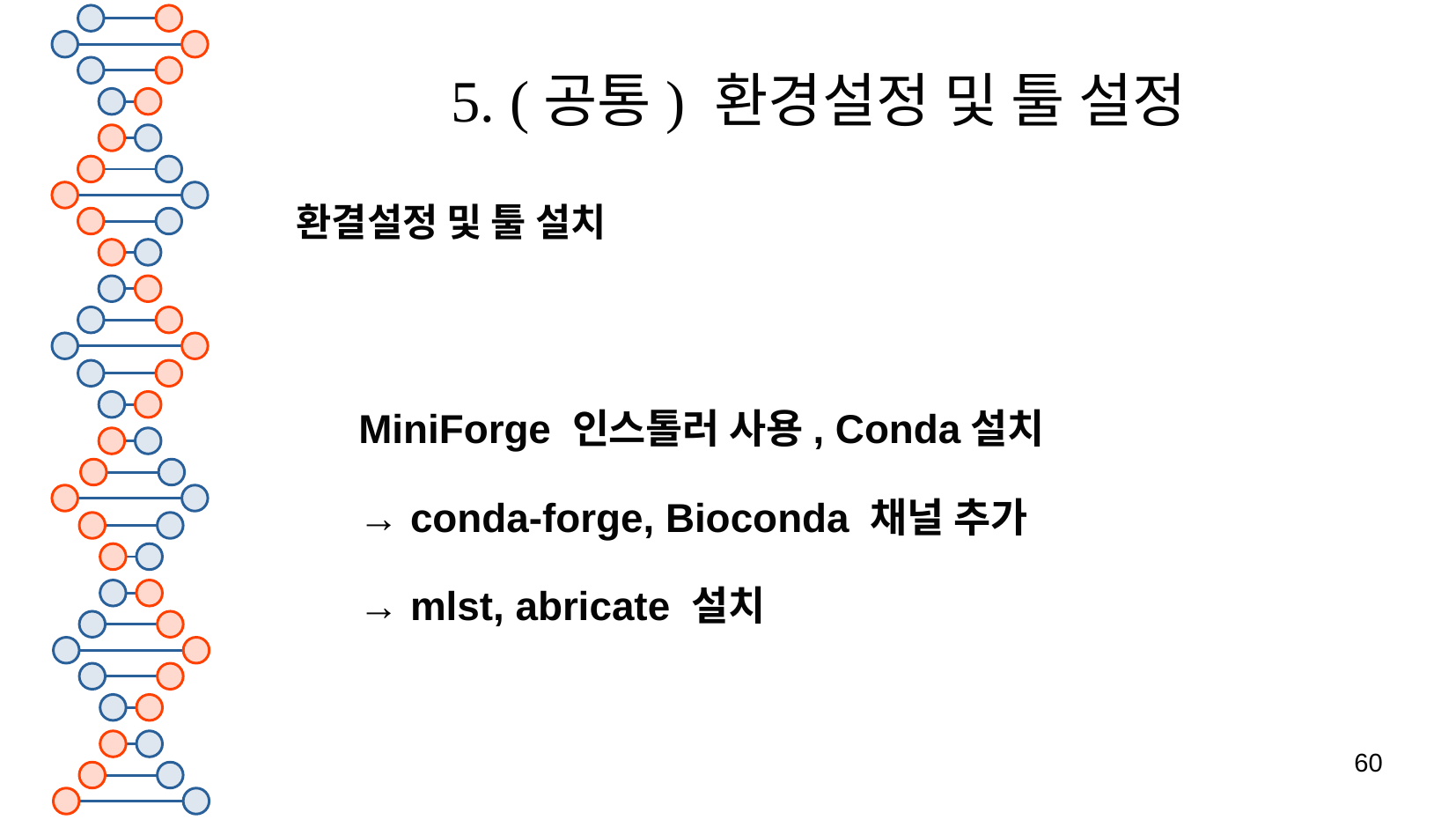

# 5. (공통) 환경설정 및 툴 설정
환결설정 및 툴 설치

MiniForge 인스톨러 사용, Conda설치
→ conda-forge, Bioconda 채널 추가
→ mlst, abricate 설치
60